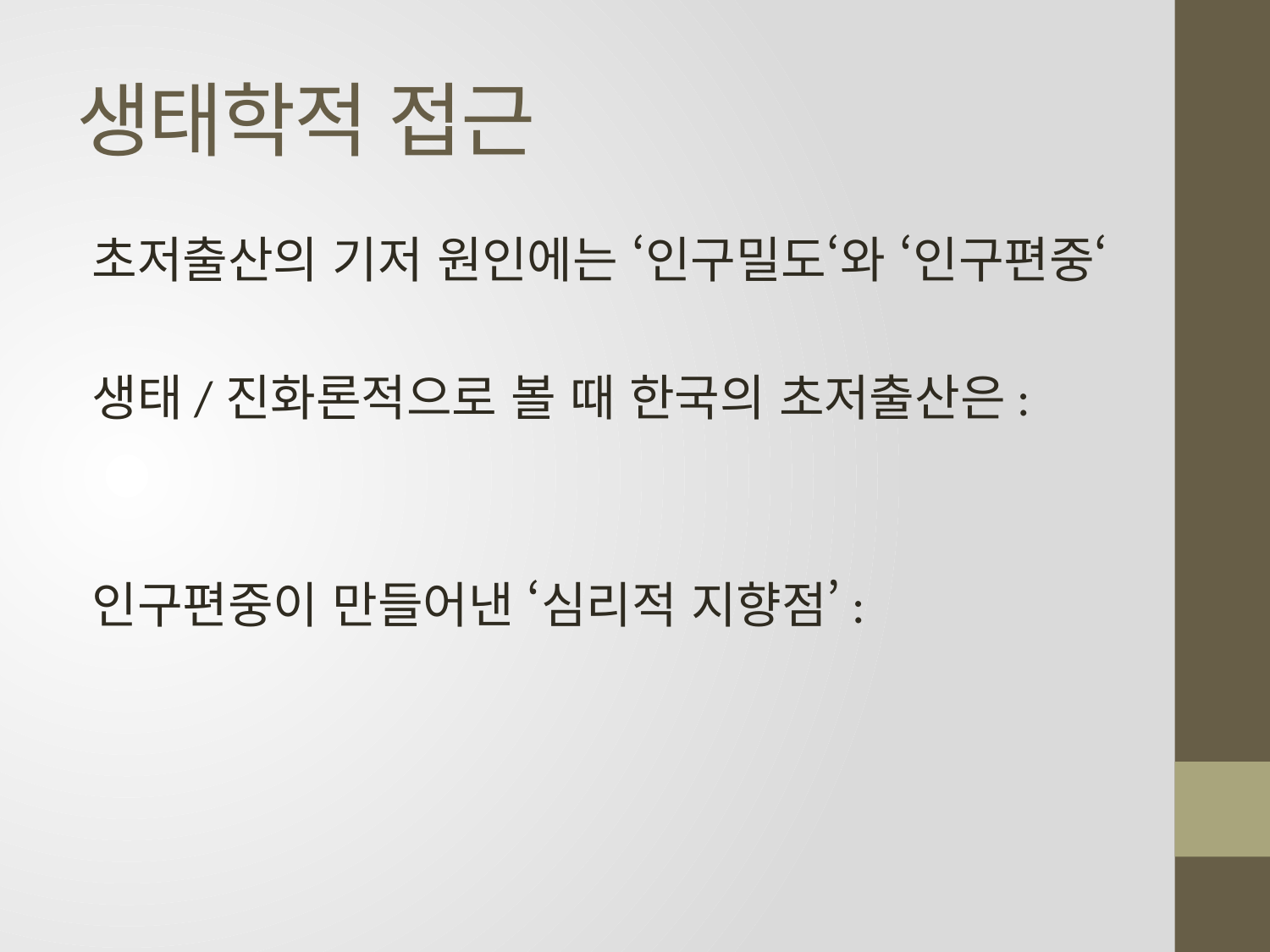

# 생태학적 접근
초저출산의 기저 원인에는 ‘인구밀도‘와 ‘인구편중‘

생태/진화론적으로 볼 때 한국의 초저출산은:

인구편중이 만들어낸 ‘심리적 지향점’: